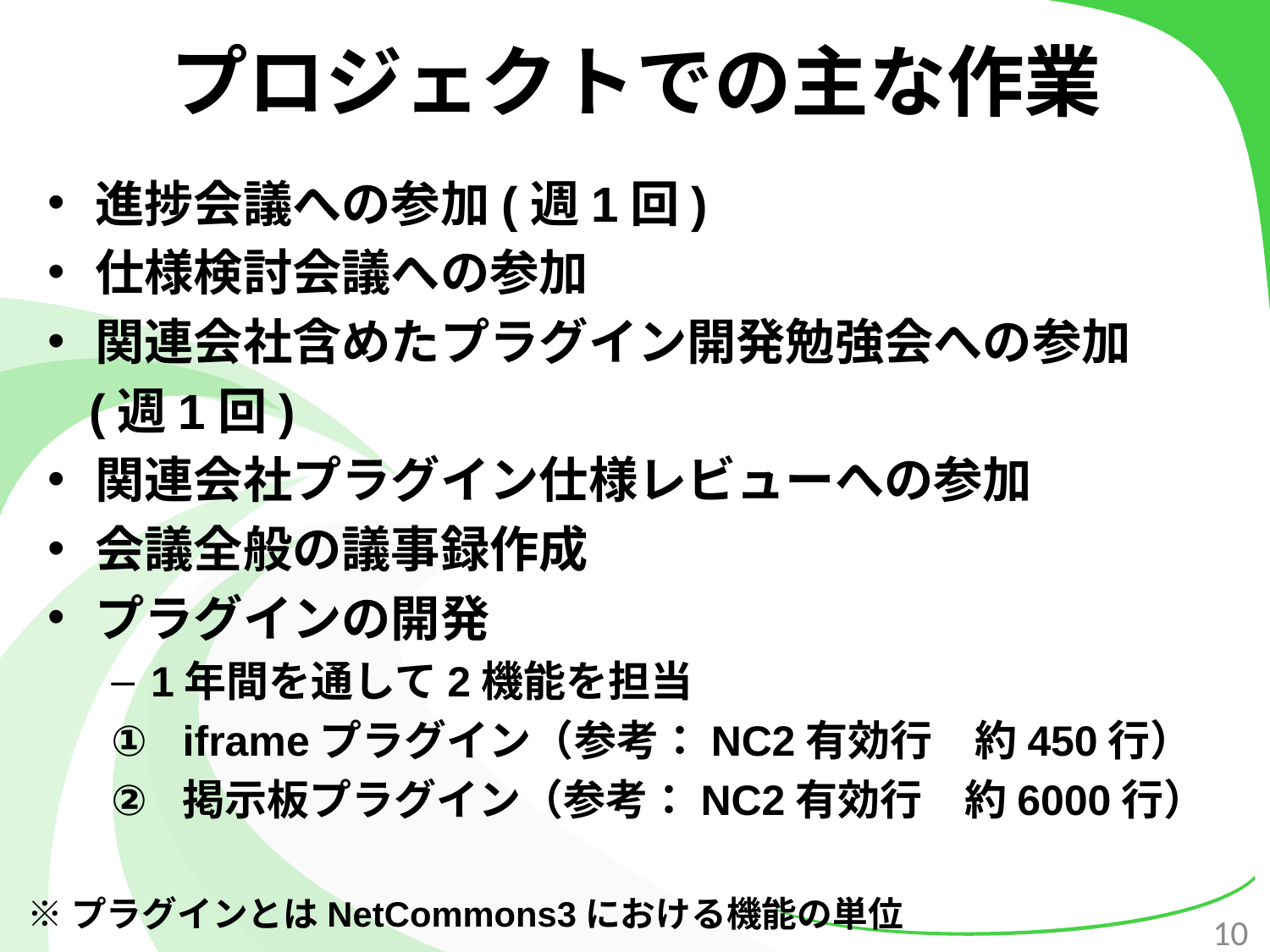

# プロジェクトでの主な作業
進捗会議への参加(週1回)
仕様検討会議への参加
関連会社含めたプラグイン開発勉強会への参加
   (週1回)
関連会社プラグイン仕様レビューへの参加
会議全般の議事録作成
プラグインの開発
1年間を通して2機能を担当
iframeプラグイン（参考：NC2有効行　約450行）
掲示板プラグイン（参考：NC2有効行　約6000行）
※プラグインとはNetCommons3における機能の単位